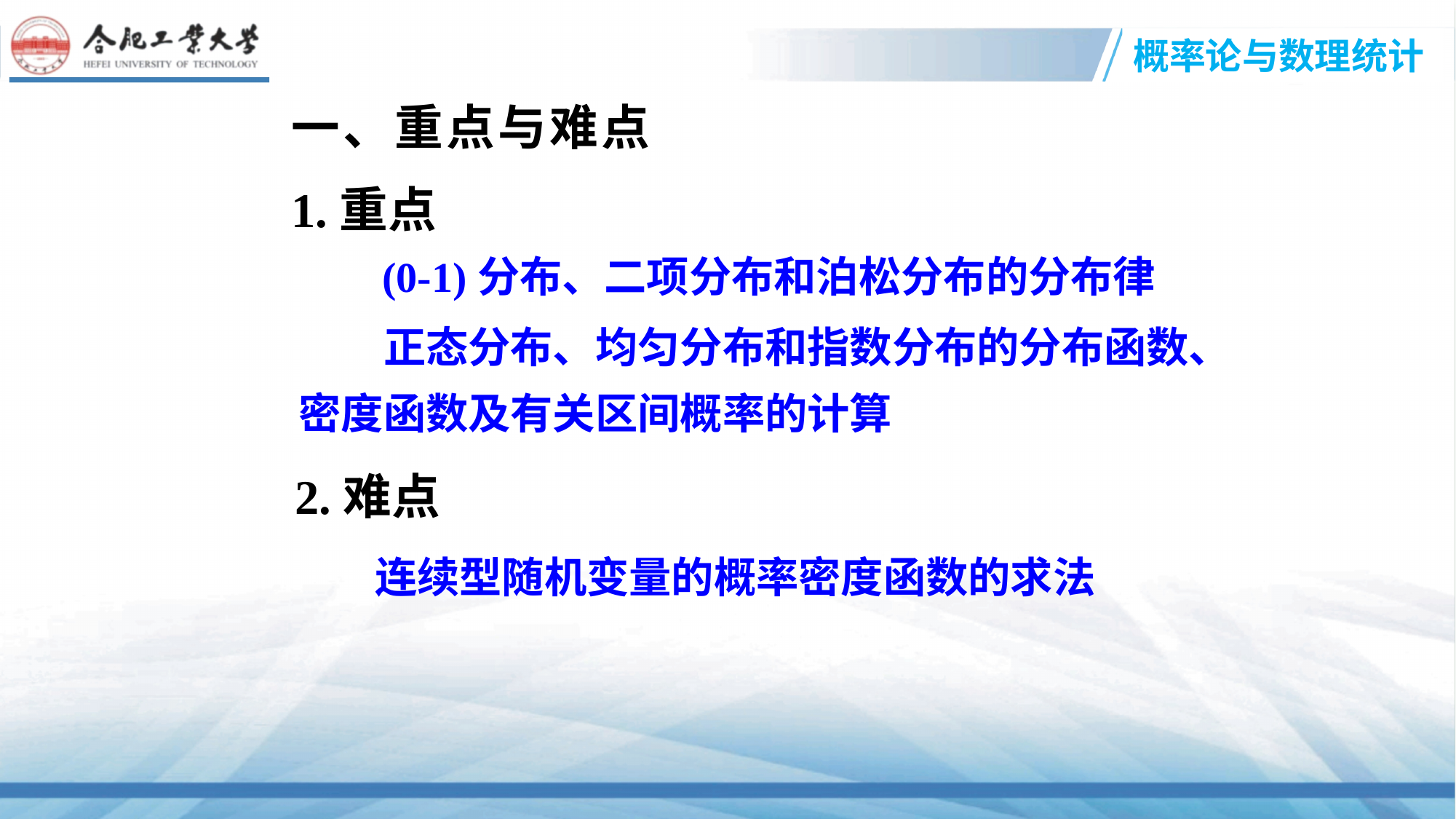

# 一、重点与难点
1.重点
(0-1)分布、二项分布和泊松分布的分布律
　　正态分布、均匀分布和指数分布的分布函数、
密度函数及有关区间概率的计算
2.难点
连续型随机变量的概率密度函数的求法